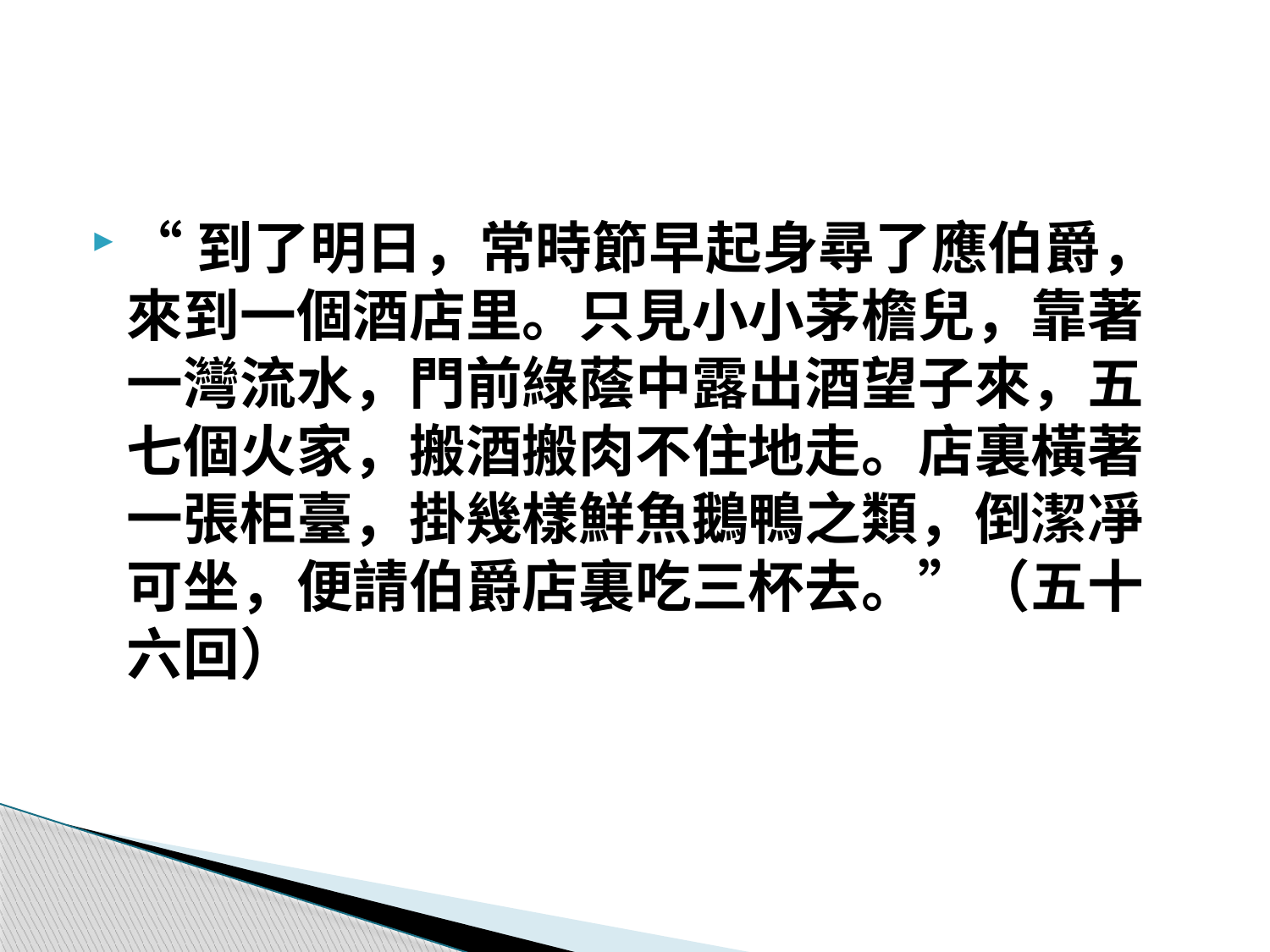

#
“到了明日，常時節早起身尋了應伯爵，來到一個酒店里。只見小小茅檐兒，靠著一灣流水，門前綠蔭中露出酒望子來，五七個火家，搬酒搬肉不住地走。店裏橫著一張柜臺，掛幾樣鮮魚鵝鴨之類，倒潔凈可坐，便請伯爵店裏吃三杯去。”（五十六回）